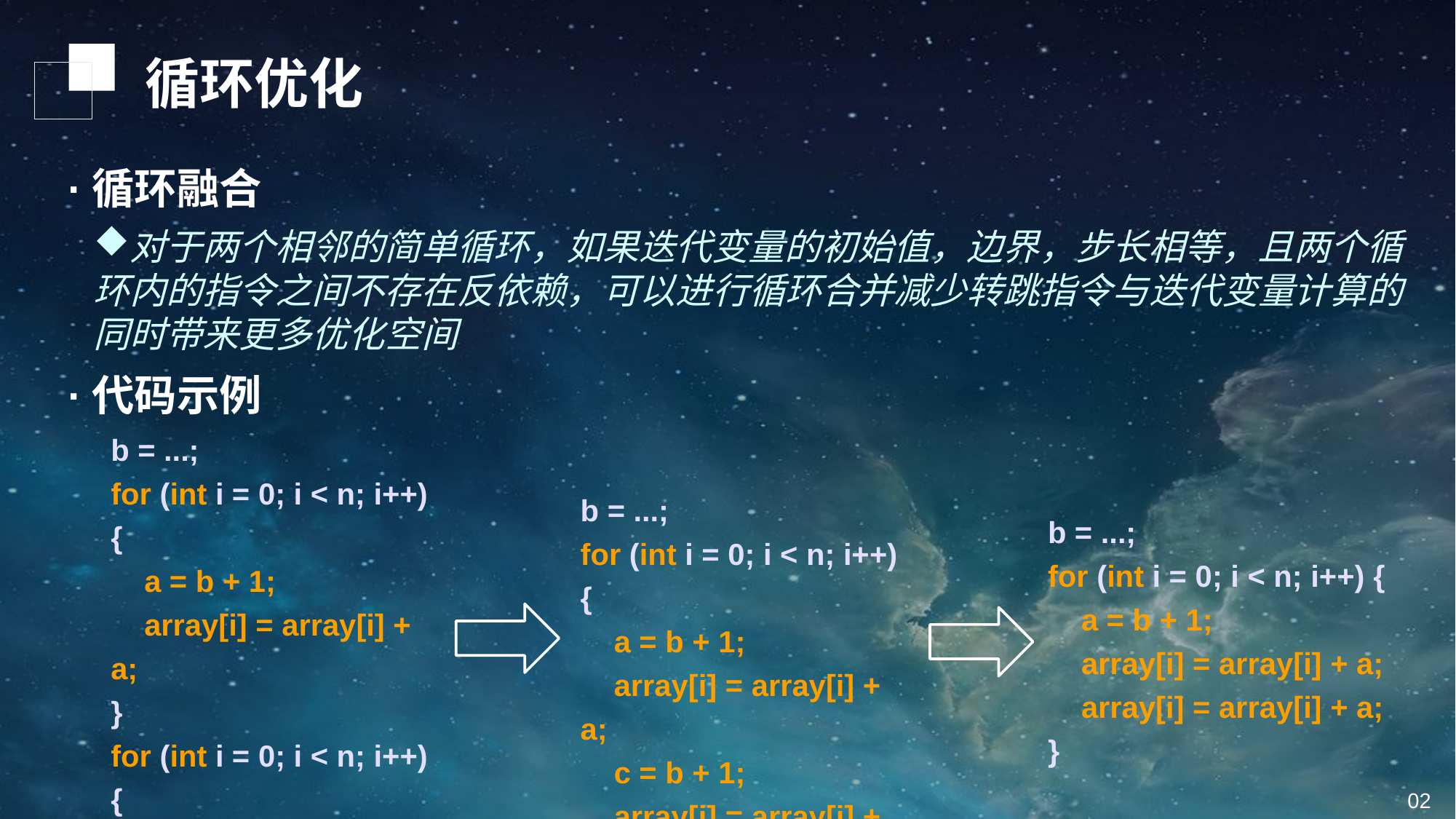

循环优化

·循环融合
对于两个相邻的简单循环，如果迭代变量的初始值，边界，步长相等，且两个循环内的指令之间不存在反依赖，可以进行循环合并减少转跳指令与迭代变量计算的同时带来更多优化空间
·代码示例
b = ...;
for (int i = 0; i < n; i++) {
    a = b + 1;
    array[i] = array[i] + a;
}
for (int i = 0; i < n; i++) {
    c = b + 1;
    array[i] = array[i] + c;
}

b = ...;
for (int i = 0; i < n; i++) {
    a = b + 1;
    array[i] = array[i] + a;
    c = b + 1;
    array[i] = array[i] + c;
}
b = ...;
for (int i = 0; i < n; i++) {
    a = b + 1;
    array[i] = array[i] + a;
    array[i] = array[i] + a;
}

02